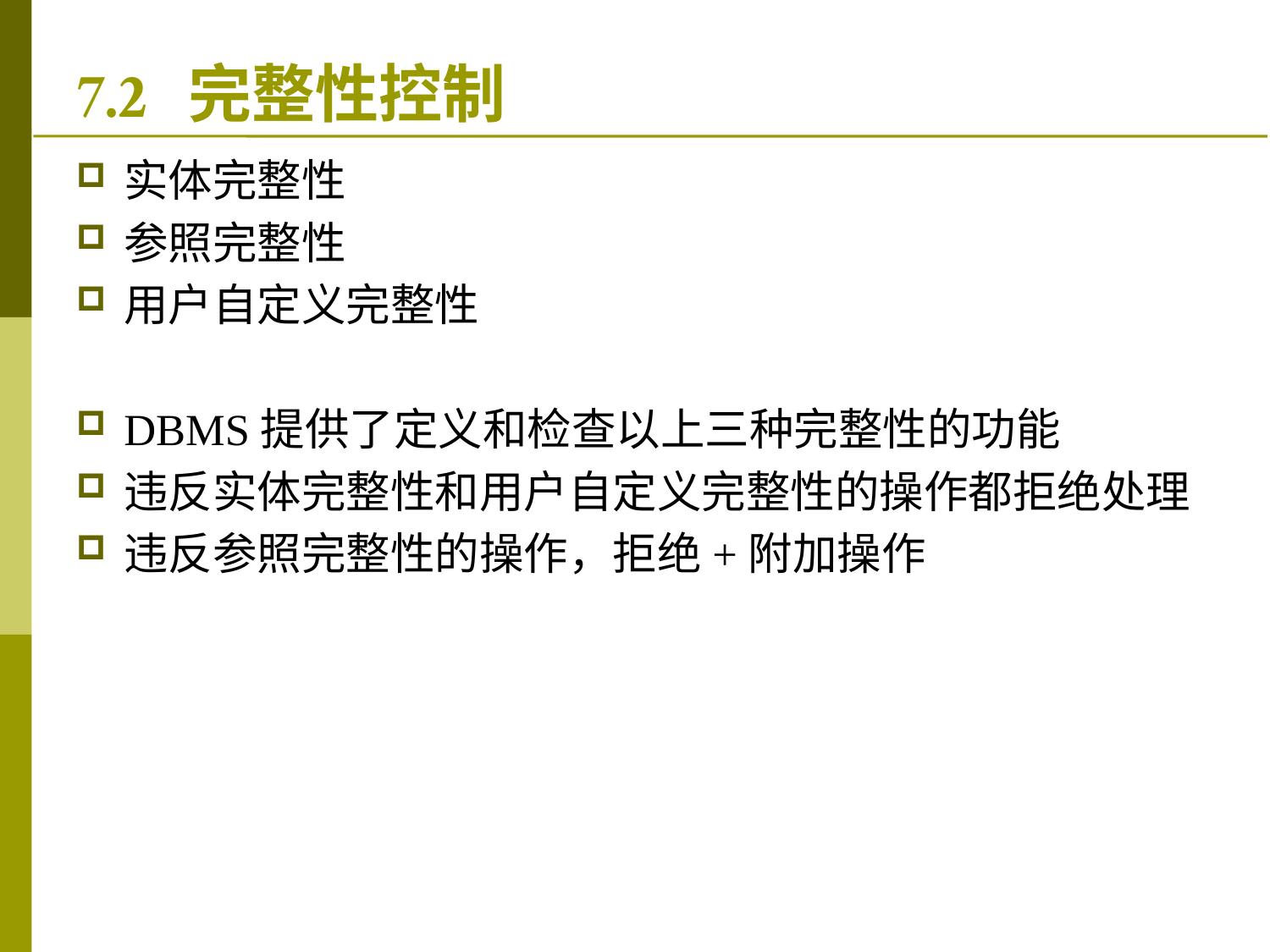

# 7.2  完整性控制
实体完整性
参照完整性
用户自定义完整性

DBMS提供了定义和检查以上三种完整性的功能
违反实体完整性和用户自定义完整性的操作都拒绝处理
违反参照完整性的操作，拒绝+附加操作